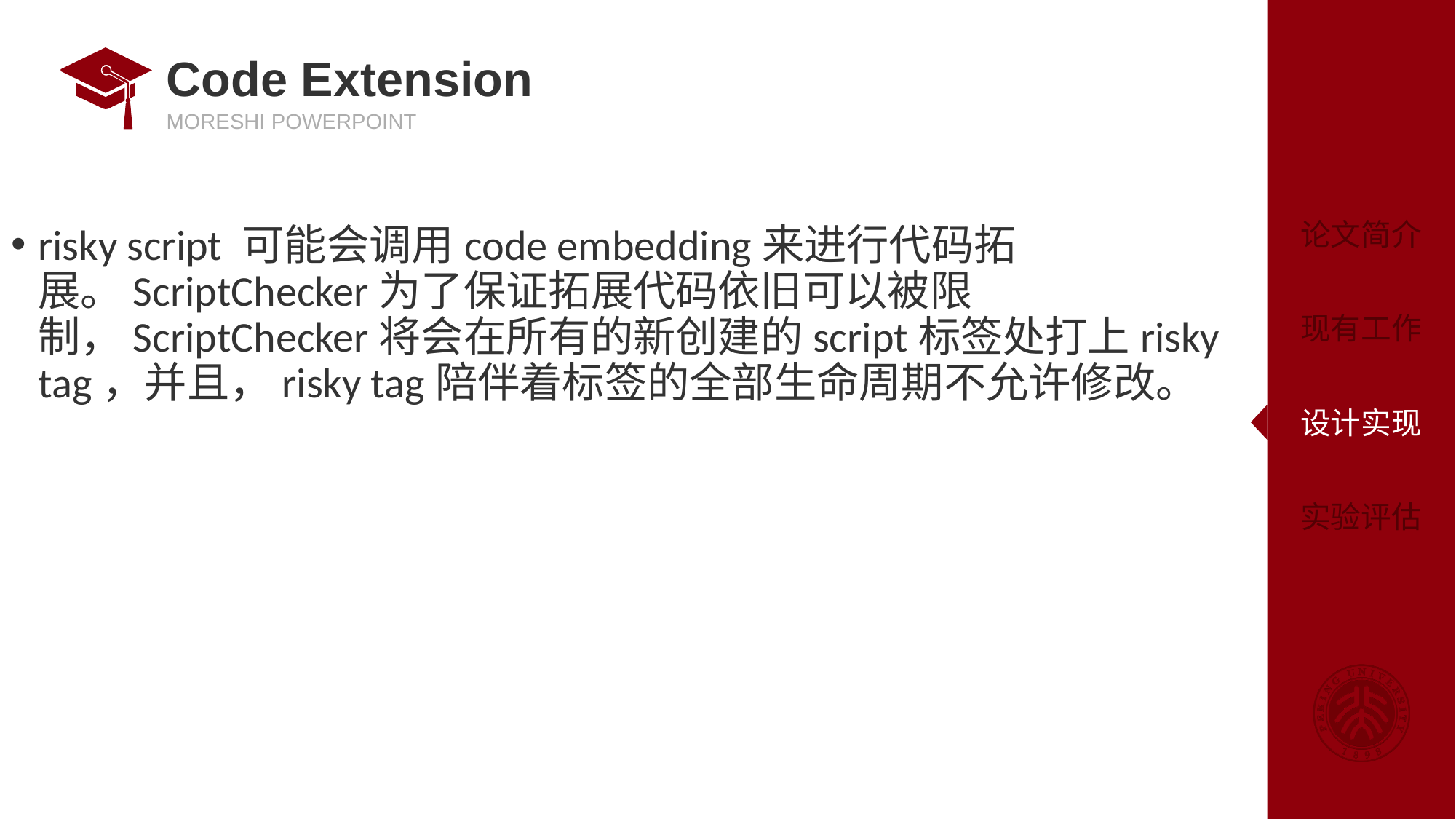

# Code Extension
risky script 可能会调用code embedding来进行代码拓展。ScriptChecker为了保证拓展代码依旧可以被限制，ScriptChecker将会在所有的新创建的script标签处打上risky tag，并且，risky tag陪伴着标签的全部生命周期不允许修改。